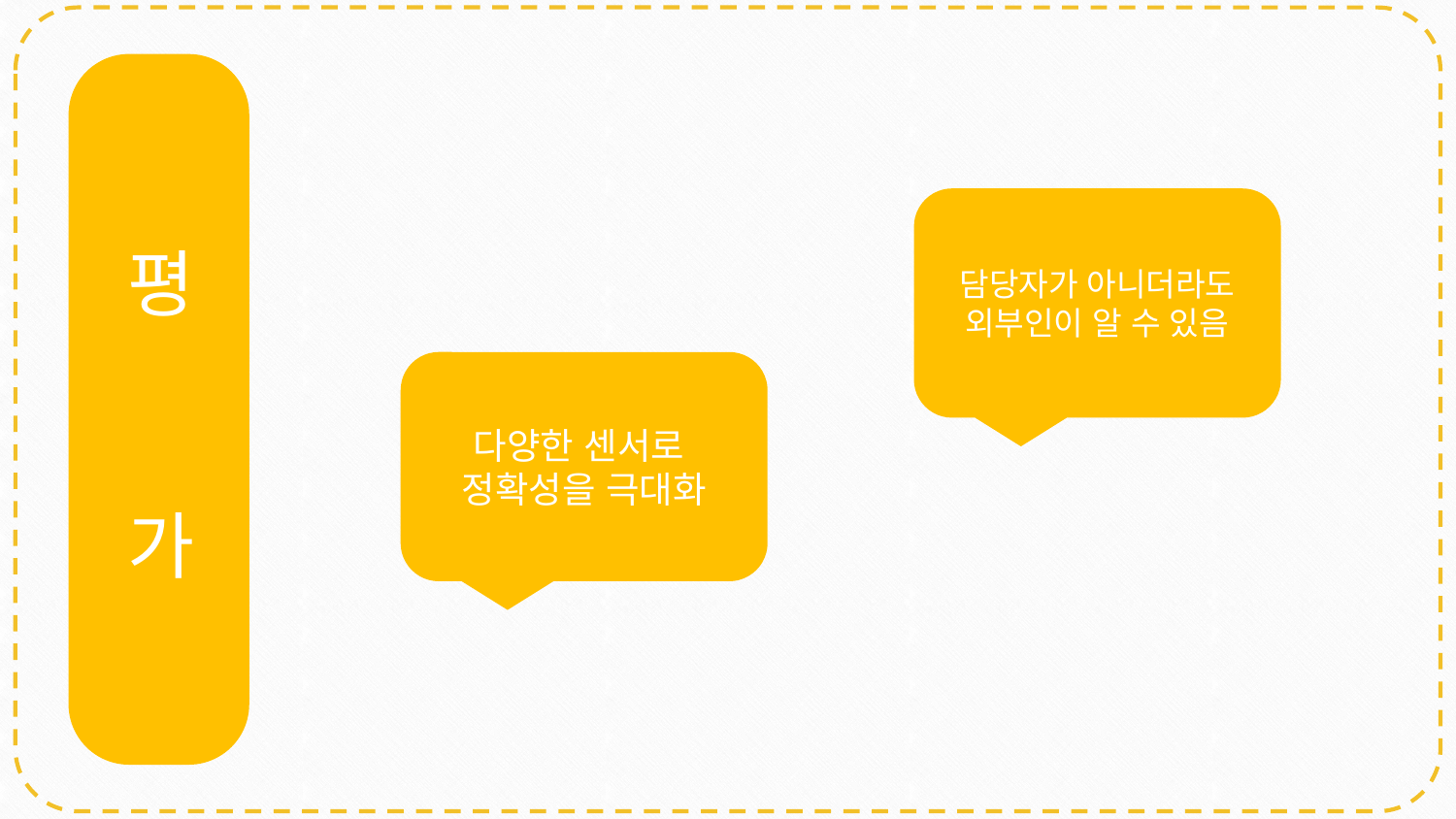

담당자가 아니더라도 외부인이 알 수 있음
평

가
다양한 센서로
정확성을 극대화